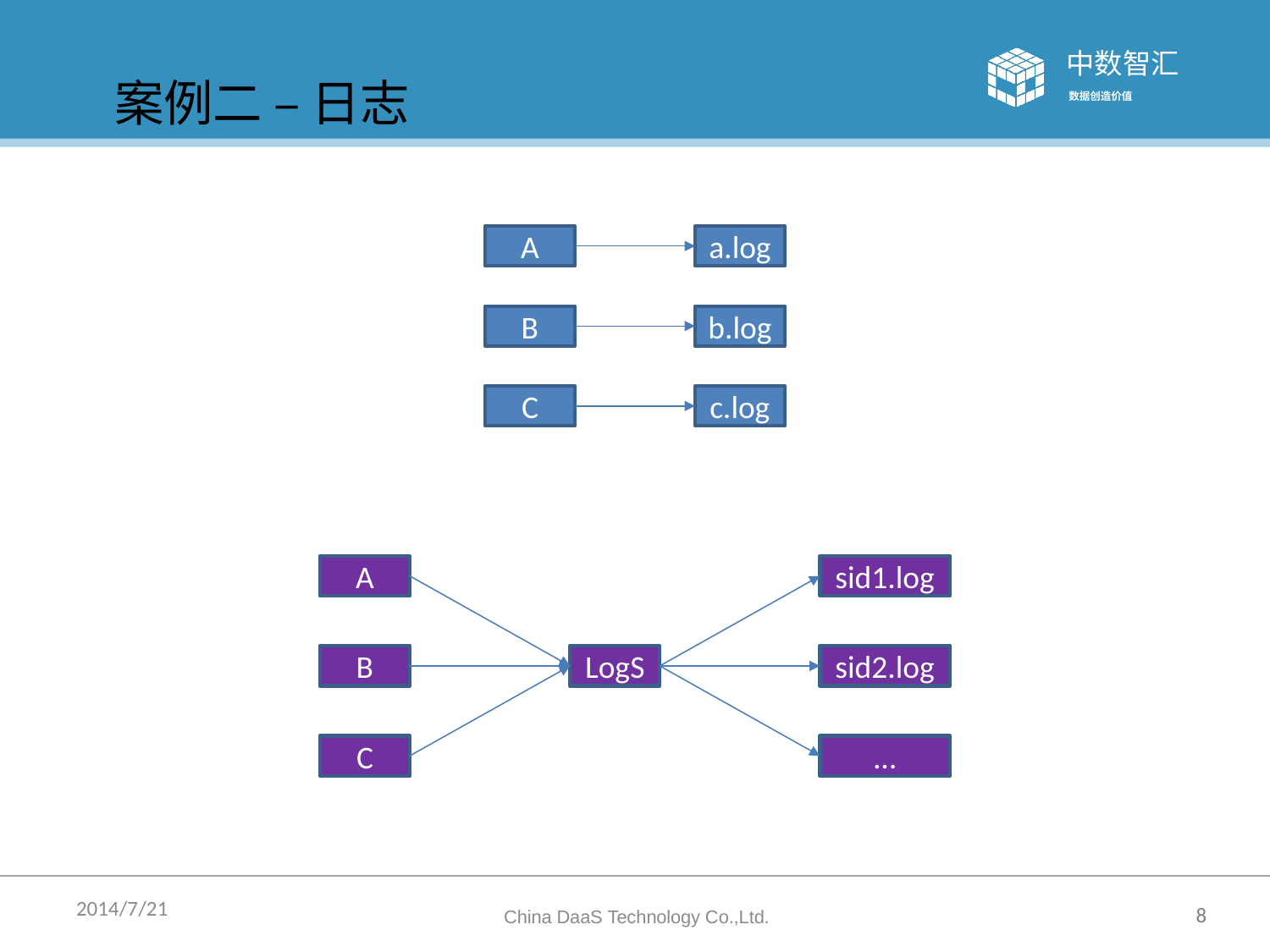

案例二 – 日志
A
a.log
B
b.log
C
c.log
A
sid1.log
B
LogS
sid2.log
C
…
2014/7/21
8